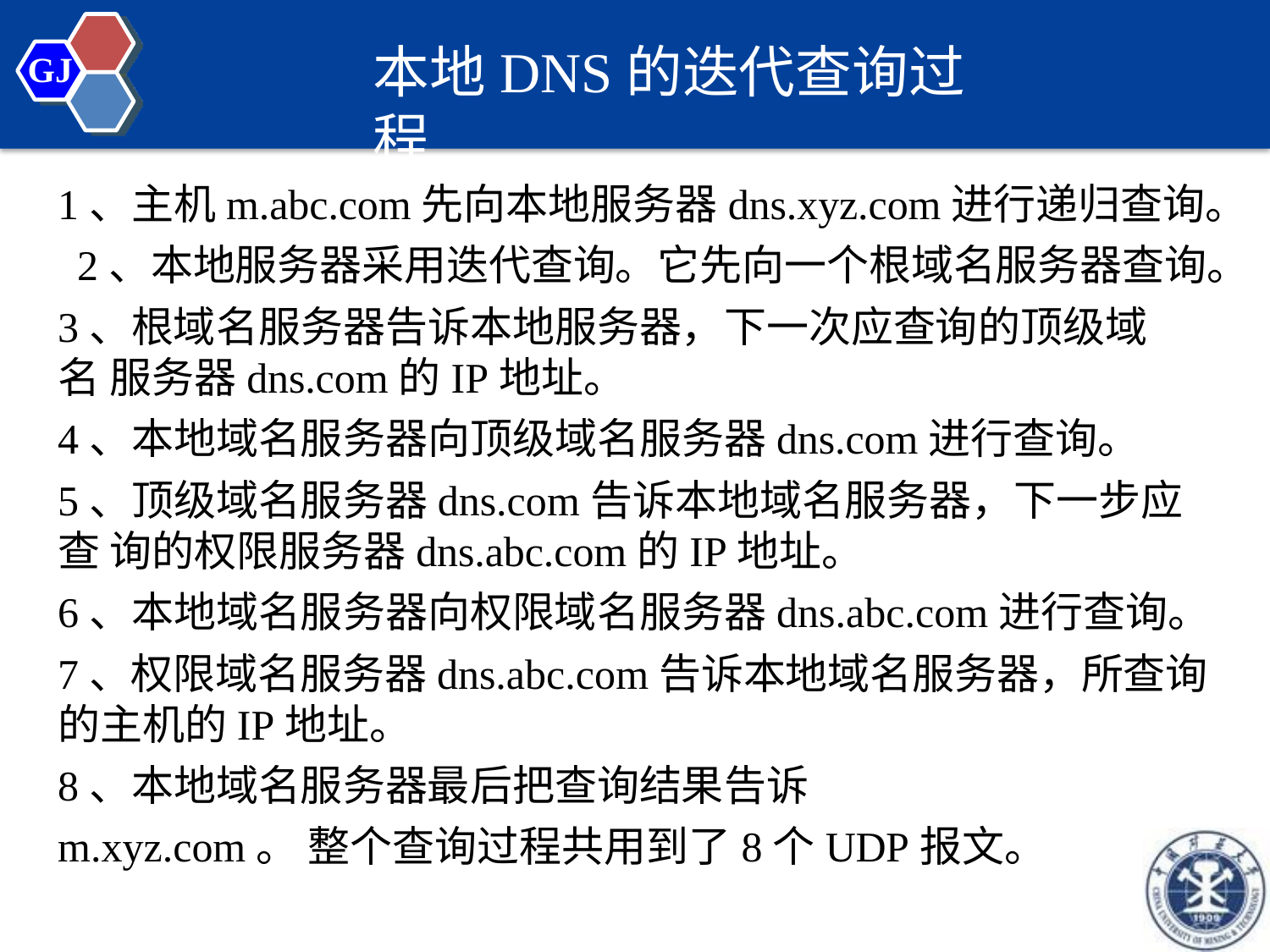

# 本地DNS的迭代查询过程
GJ
1、主机m.abc.com先向本地服务器dns.xyz.com进行递归查询。 2、本地服务器采用迭代查询。它先向一个根域名服务器查询。
3、根域名服务器告诉本地服务器，下一次应查询的顶级域名 服务器dns.com的IP地址。
4、本地域名服务器向顶级域名服务器dns.com进行查询。
5、顶级域名服务器dns.com告诉本地域名服务器，下一步应查 询的权限服务器dns.abc.com的IP地址。
6、本地域名服务器向权限域名服务器dns.abc.com进行查询。
7、权限域名服务器dns.abc.com告诉本地域名服务器，所查询
的主机的IP地址。
8、本地域名服务器最后把查询结果告诉m.xyz.com。 整个查询过程共用到了8个UDP报文。